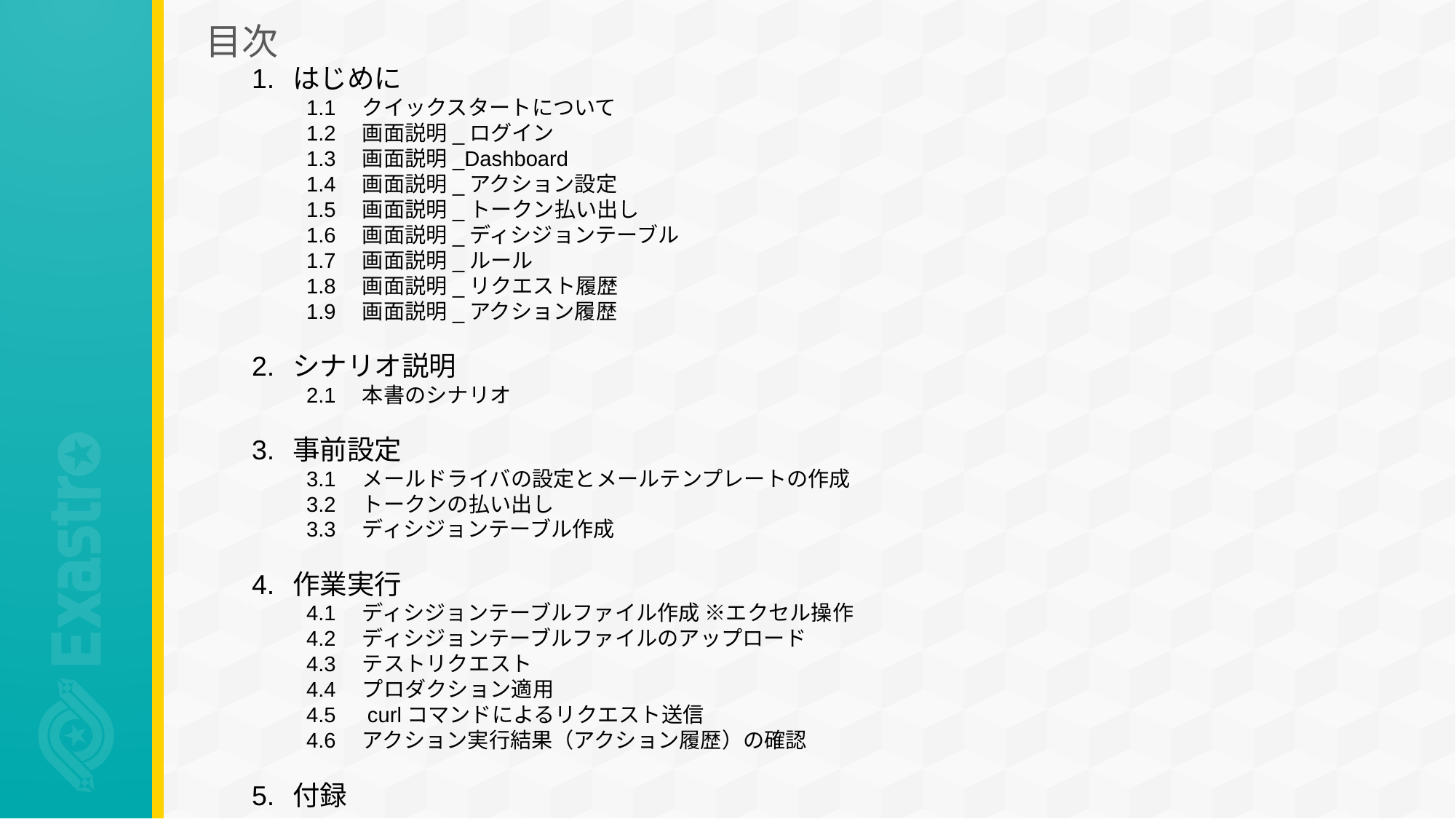

# 目次
はじめに
1.1　クイックスタートについて
1.2　画面説明_ログイン
1.3　画面説明_Dashboard
1.4　画面説明_アクション設定
1.5　画面説明_トークン払い出し
1.6　画面説明_ディシジョンテーブル
1.7　画面説明_ルール
1.8　画面説明_リクエスト履歴
1.9　画面説明_アクション履歴

シナリオ説明
2.1　本書のシナリオ

事前設定
3.1　メールドライバの設定とメールテンプレートの作成
3.2　トークンの払い出し
3.3　ディシジョンテーブル作成

作業実行
4.1　ディシジョンテーブルファイル作成 ※エクセル操作
4.2　ディシジョンテーブルファイルのアップロード
4.3　テストリクエスト
4.4　プロダクション適用
4.5　curlコマンドによるリクエスト送信
4.6　アクション実行結果（アクション履歴）の確認

付録